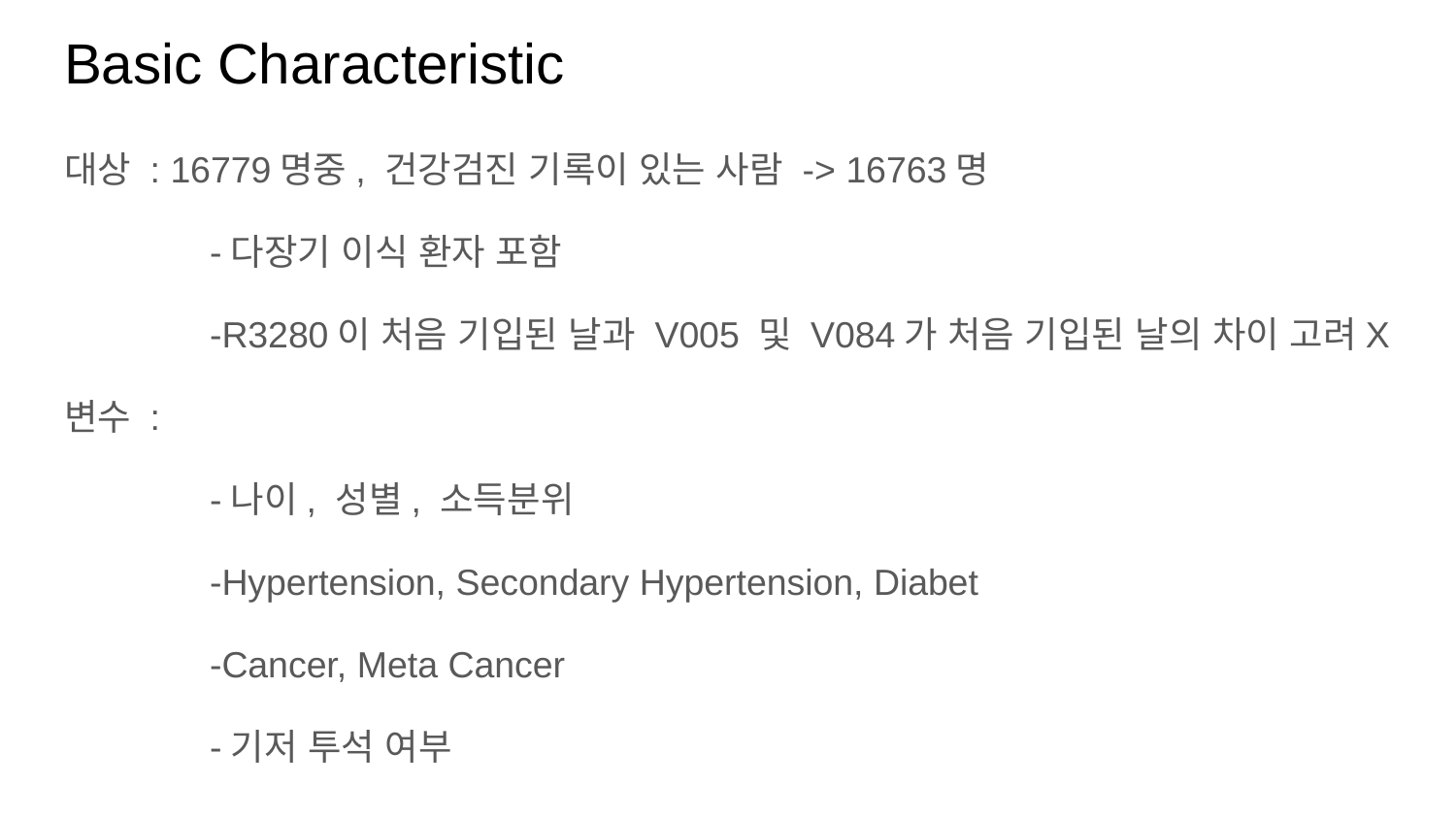

# Basic Characteristic
대상 : 16779명중, 건강검진 기록이 있는 사람 -> 16763명
	-다장기 이식 환자 포함
	-R3280이 처음 기입된 날과 V005 및 V084가 처음 기입된 날의 차이 고려X
변수 :
	-나이, 성별, 소득분위
	-Hypertension, Secondary Hypertension, Diabet
	-Cancer, Meta Cancer
	-기저 투석 여부